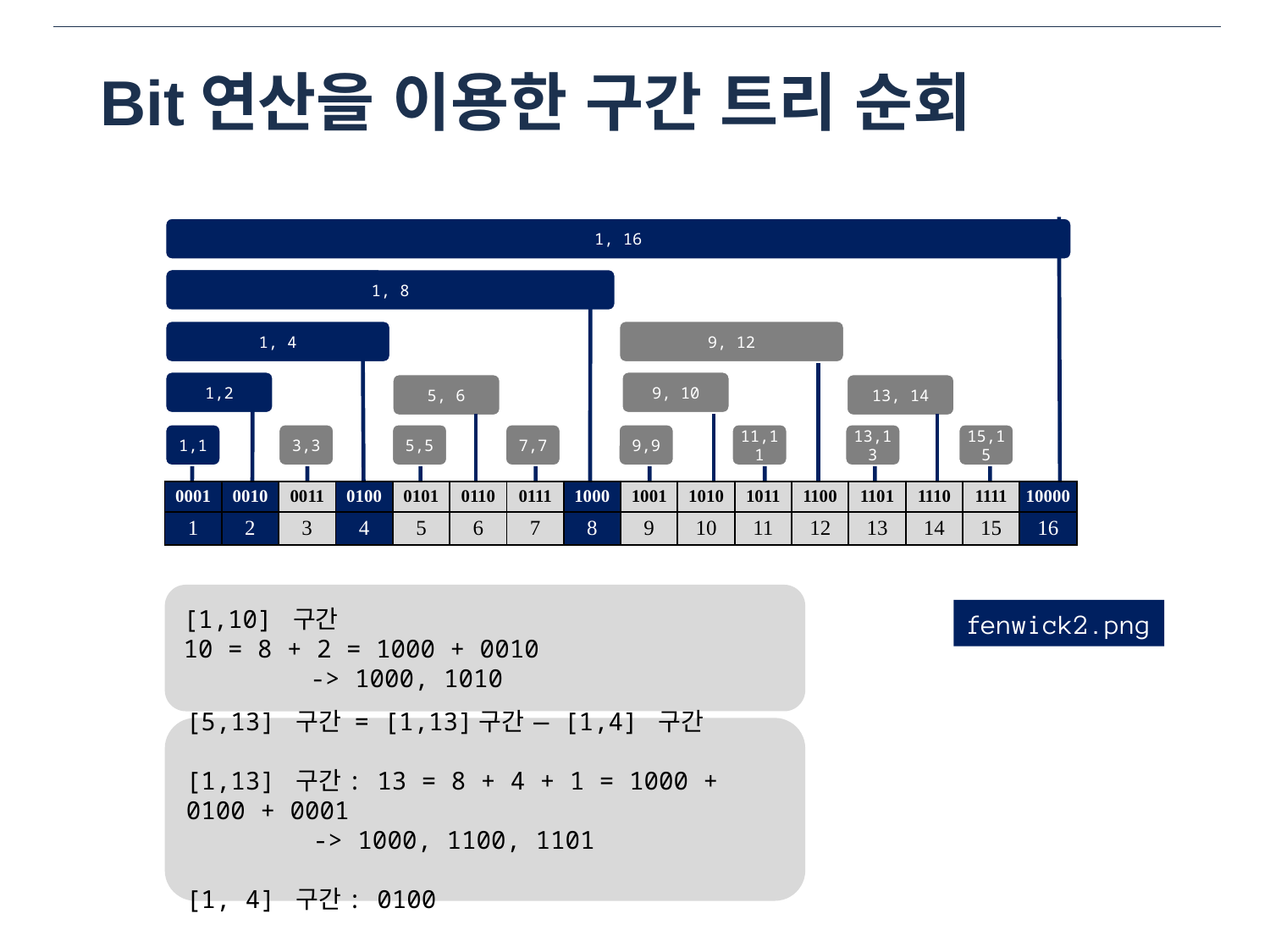

# Bit연산을 이용한 구간 트리 순회
1, 16
1, 8
1, 4
9, 12
1,2
9, 10
5, 6
13, 14
1,1
3,3
5,5
7,7
9,9
11,11
13,13
15,15
| 0001 | 0010 | 0011 | 0100 | 0101 | 0110 | 0111 | 1000 | 1001 | 1010 | 1011 | 1100 | 1101 | 1110 | 1111 | 10000 |
| --- | --- | --- | --- | --- | --- | --- | --- | --- | --- | --- | --- | --- | --- | --- | --- |
| 1 | 2 | 3 | 4 | 5 | 6 | 7 | 8 | 9 | 10 | 11 | 12 | 13 | 14 | 15 | 16 |
[1,10] 구간
10 = 8 + 2 = 1000 + 0010
	-> 1000, 1010
fenwick2.png
[5,13] 구간 = [1,13]구간 − [1,4] 구간

[1,13] 구간: 13 = 8 + 4 + 1 = 1000 + 0100 + 0001
	-> 1000, 1100, 1101

[1, 4] 구간: 0100